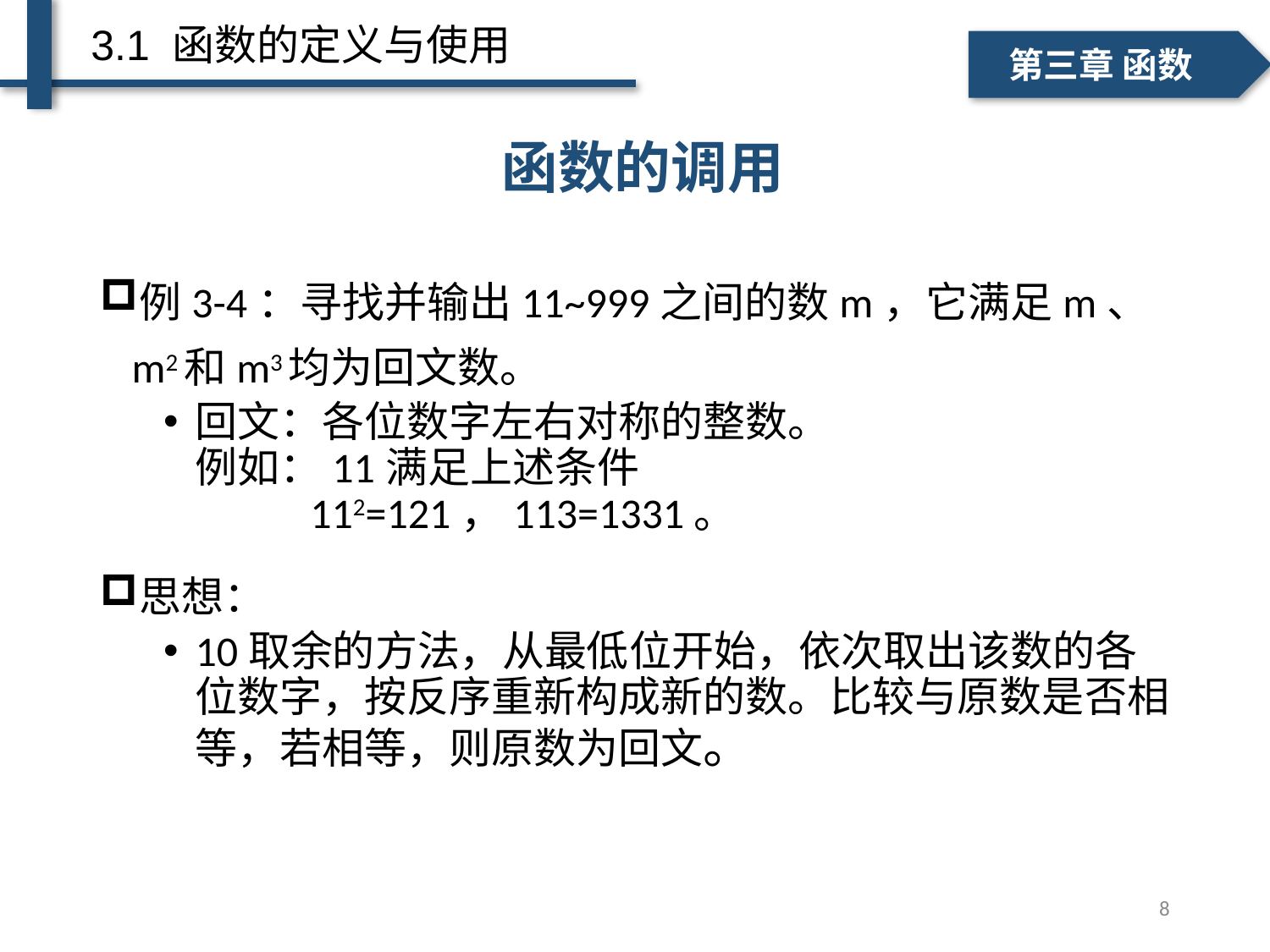

3.1 函数的定义与使用
一、个人简介
二、学术成绩

第三章 函数

函数的调用
例3-4：寻找并输出11~999之间的数m，它满足m、m2和m3均为回文数。
回文：各位数字左右对称的整数。
例如：11满足上述条件
           112=121，113=1331。
思想：
10取余的方法，从最低位开始，依次取出该数的各位数字，按反序重新构成新的数。比较与原数是否相等，若相等，则原数为回文。
8